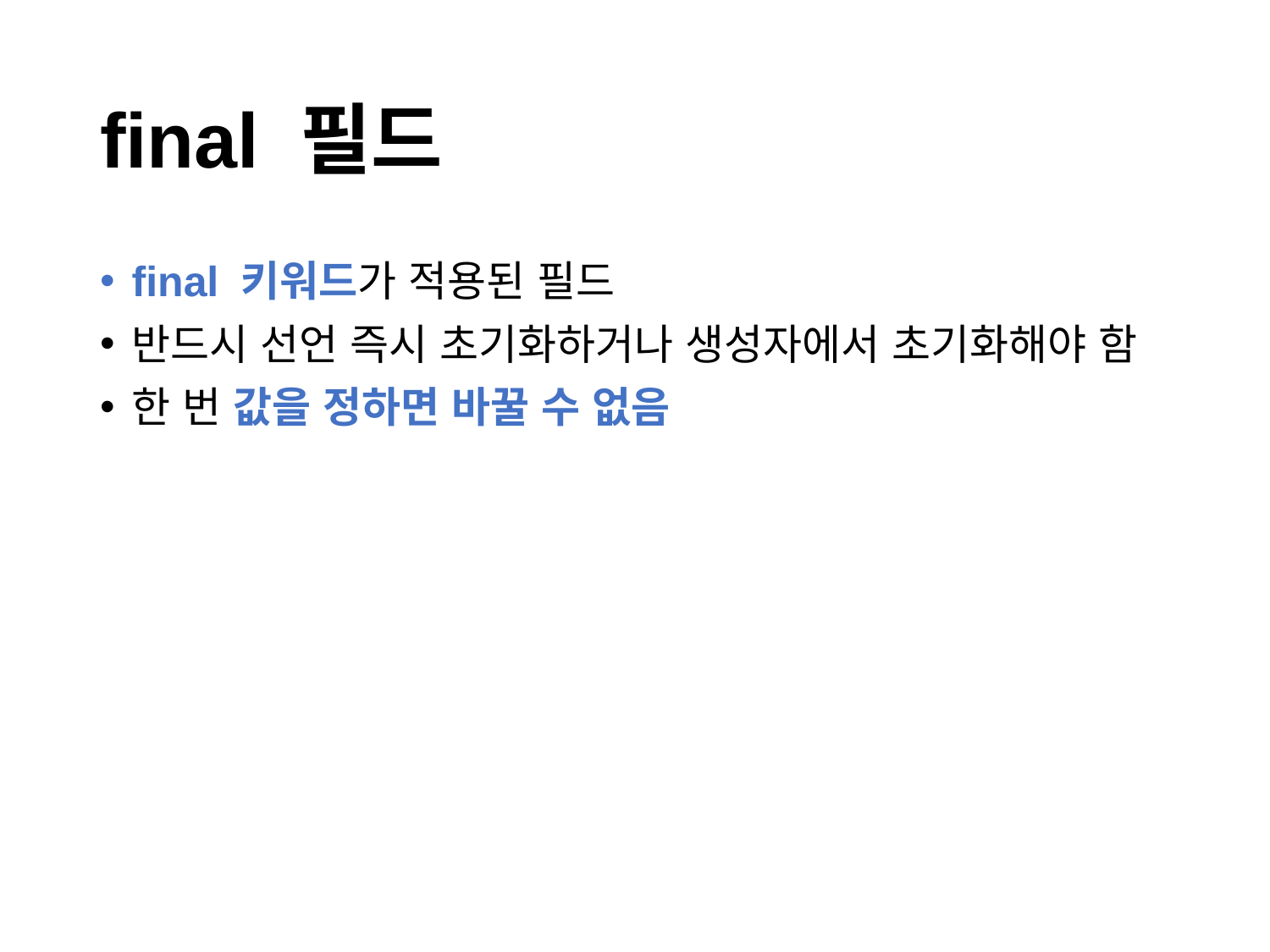

# final 필드
final 키워드가 적용된 필드
반드시 선언 즉시 초기화하거나 생성자에서 초기화해야 함
한 번 값을 정하면 바꿀 수 없음